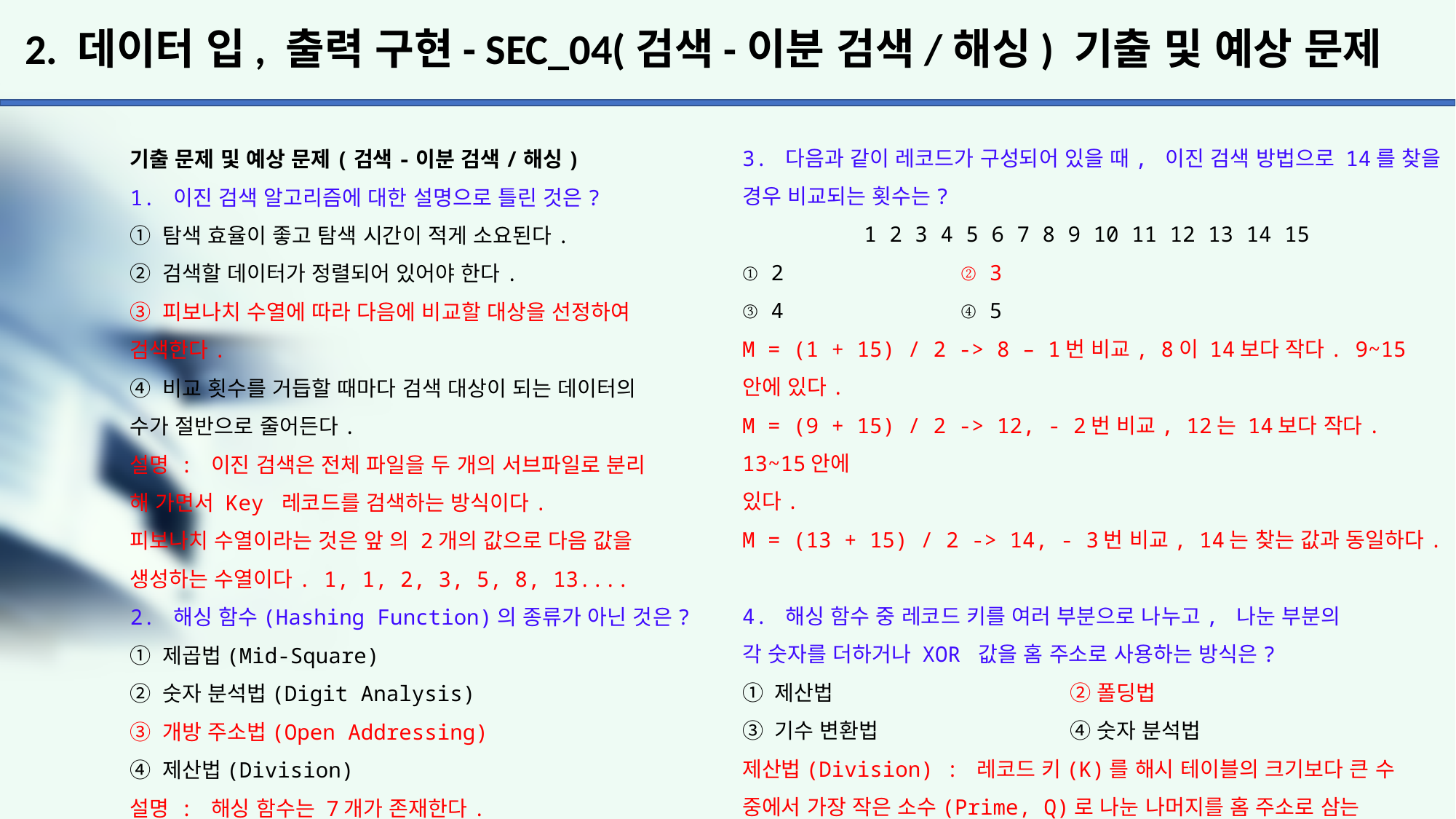

# 2. 데이터 입, 출력 구현- SEC_04(검색-이분 검색/해싱) 기출 및 예상 문제
3. 다음과 같이 레코드가 구성되어 있을 때, 이진 검색 방법으로 14를 찾을 경우 비교되는 횟수는?
	 1 2 3 4 5 6 7 8 9 10 11 12 13 14 15
① 2		② 3
③ 4		④ 5
M = (1 + 15) / 2 -> 8 – 1번 비교, 8이 14보다 작다. 9~15안에 있다.
M = (9 + 15) / 2 -> 12, - 2번 비교, 12는 14보다 작다. 13~15안에
있다.
M = (13 + 15) / 2 -> 14, - 3번 비교, 14는 찾는 값과 동일하다.

4. 해싱 함수 중 레코드 키를 여러 부분으로 나누고, 나눈 부분의
각 숫자를 더하거나 XOR 값을 홈 주소로 사용하는 방식은?
① 제산법			② 폴딩법
③ 기수 변환법		④ 숫자 분석법
제산법(Division) : 레코드 키(K)를 해시 테이블의 크기보다 큰 수 중에서 가장 작은 소수(Prime, Q)로 나눈 나머지를 홈 주소로 삼는
방식이다. h(k) = K mod Q이다
제곱법(Mid-Square) : 레코드 키(K)를 제곱한 후 그 중간 부분의 값을
홈 주소로 삼는 방식이다.
폴딩법(Folding) : 레코드 키를 여러 부분으로 나누고, 나눈 부분의
각 숫자를 더하거나 XOR 값을 홈 주소로 사용하는 방식
기수 변환법(Radix) : 키 숫자의 진수를 다른 진수로 변환시켜 주소
크기를 초과한 자릿수는 절단하고, 이를 다시 주소 범위에 맞게 조정
하는 기법이다.
대수적 코딩법(Algebraic Coding) : 키 값을 이루고 있는 각 자리의
비트 수를 다항식의 계수로 간주하고, 이 다항식을 해시 테이블의 크기
에 의해 정의된 다항식으로 나누어 얻은 나머지 다항식의 계수를 홈
주소로 삼는 방식이다.
숫자 분석법(Digit Analysis, 계수 분석법) : 키 값을 이루는 숫자의
분포를 분석하여 비교적 고른 자리를 필요한 만큼 택해서 홈 주소를
삼는 방식이다.
무작위법(Random) : 난수(Random Number)를 발생시켜 나온 값을 홈 주소로 삼는 방식이다.
기출 문제 및 예상 문제(검색-이분 검색/해싱)
1. 이진 검색 알고리즘에 대한 설명으로 틀린 것은?
① 탐색 효율이 좋고 탐색 시간이 적게 소요된다.
② 검색할 데이터가 정렬되어 있어야 한다.
③ 피보나치 수열에 따라 다음에 비교할 대상을 선정하여
검색한다.
④ 비교 횟수를 거듭할 때마다 검색 대상이 되는 데이터의
수가 절반으로 줄어든다.
설명 : 이진 검색은 전체 파일을 두 개의 서브파일로 분리
해 가면서 Key 레코드를 검색하는 방식이다.
피보나치 수열이라는 것은 앞 의 2개의 값으로 다음 값을
생성하는 수열이다. 1, 1, 2, 3, 5, 8, 13....
2. 해싱 함수(Hashing Function)의 종류가 아닌 것은?
① 제곱법(Mid-Square)
② 숫자 분석법(Digit Analysis)
③ 개방 주소법(Open Addressing)
④ 제산법(Division)
설명 : 해싱 함수는 7개가 존재한다.
제제폴기대숫무 로 암기를 하면 좋을 것 같다.